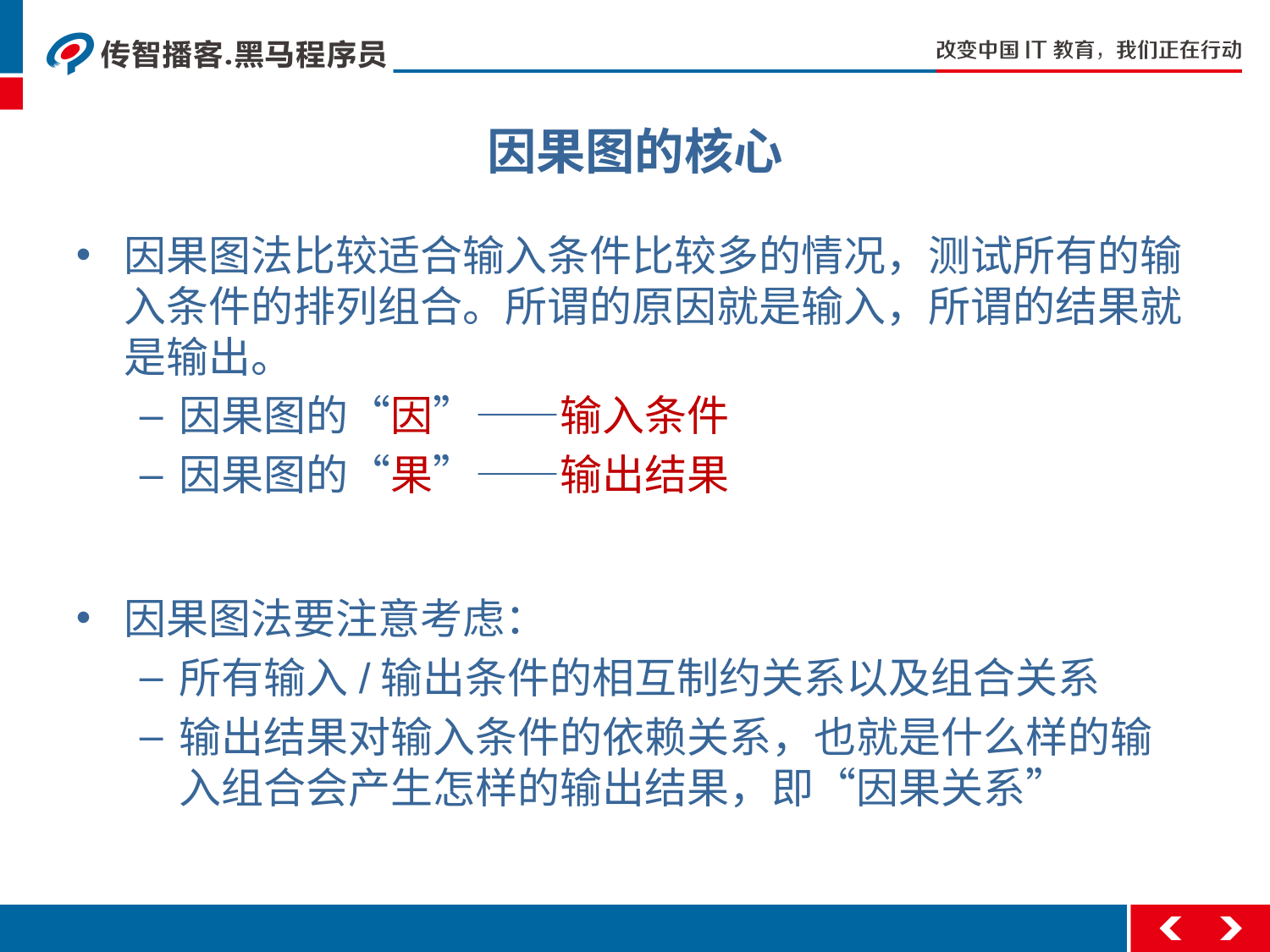

# 因果图的核心
因果图法比较适合输入条件比较多的情况，测试所有的输入条件的排列组合。所谓的原因就是输入，所谓的结果就是输出。
因果图的“因”——输入条件
因果图的“果”——输出结果

因果图法要注意考虑：
所有输入/输出条件的相互制约关系以及组合关系
输出结果对输入条件的依赖关系，也就是什么样的输入组合会产生怎样的输出结果，即“因果关系”